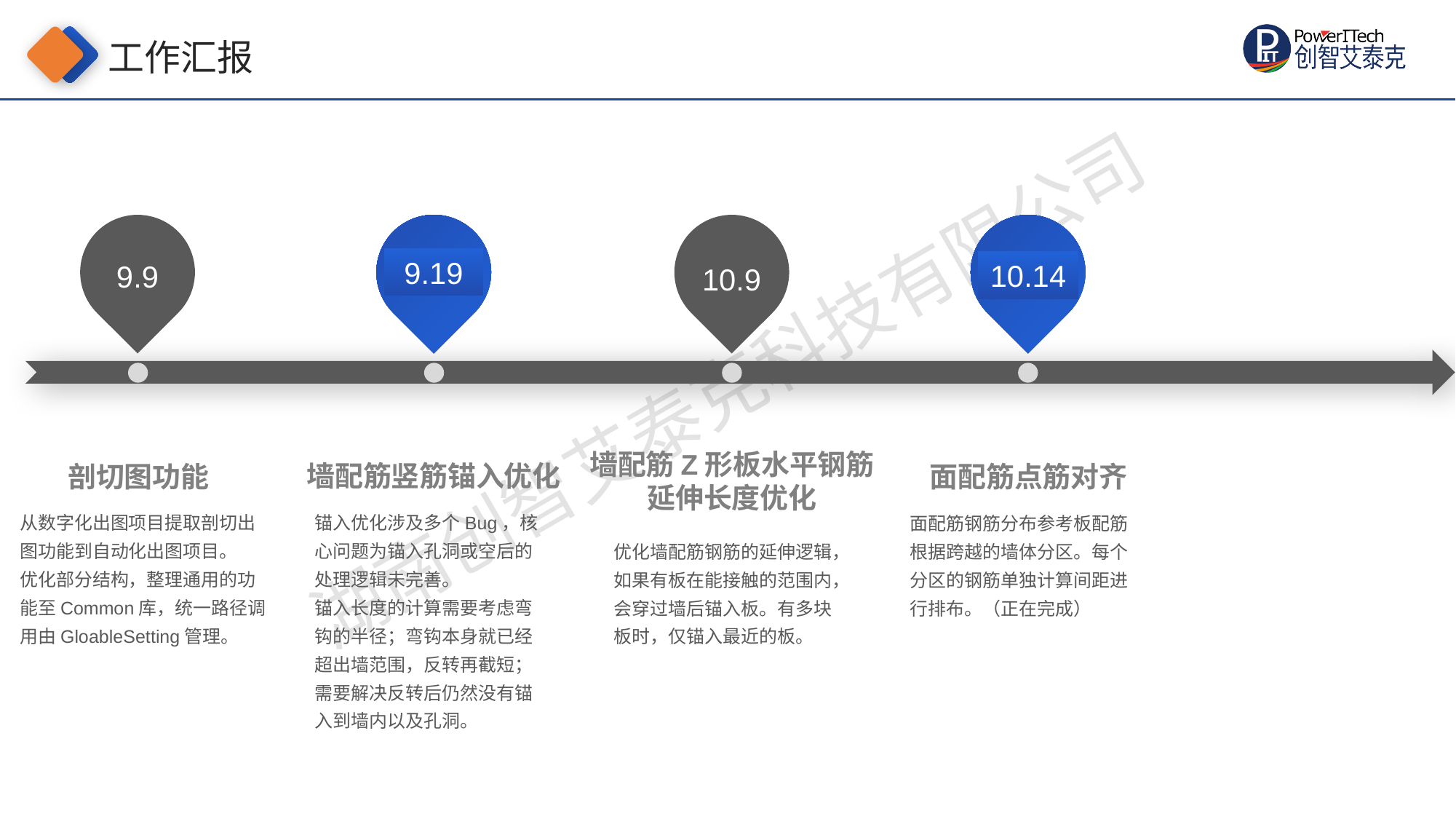

工作汇报

9.9

10.9

9.19

10.14
9.2

墙配筋Z形板水平钢筋
延伸长度优化
墙配筋竖筋锚入优化
剖切图功能
面配筋点筋对齐
锚入优化涉及多个Bug，核心问题为锚入孔洞或空后的处理逻辑未完善。
锚入长度的计算需要考虑弯钩的半径；弯钩本身就已经超出墙范围，反转再截短；需要解决反转后仍然没有锚入到墙内以及孔洞。
从数字化出图项目提取剖切出图功能到自动化出图项目。
优化部分结构，整理通用的功能至Common库，统一路径调用由GloableSetting管理。

面配筋钢筋分布参考板配筋根据跨越的墙体分区。每个分区的钢筋单独计算间距进行排布。（正在完成）
优化墙配筋钢筋的延伸逻辑，如果有板在能接触的范围内，会穿过墙后锚入板。有多块板时，仅锚入最近的板。